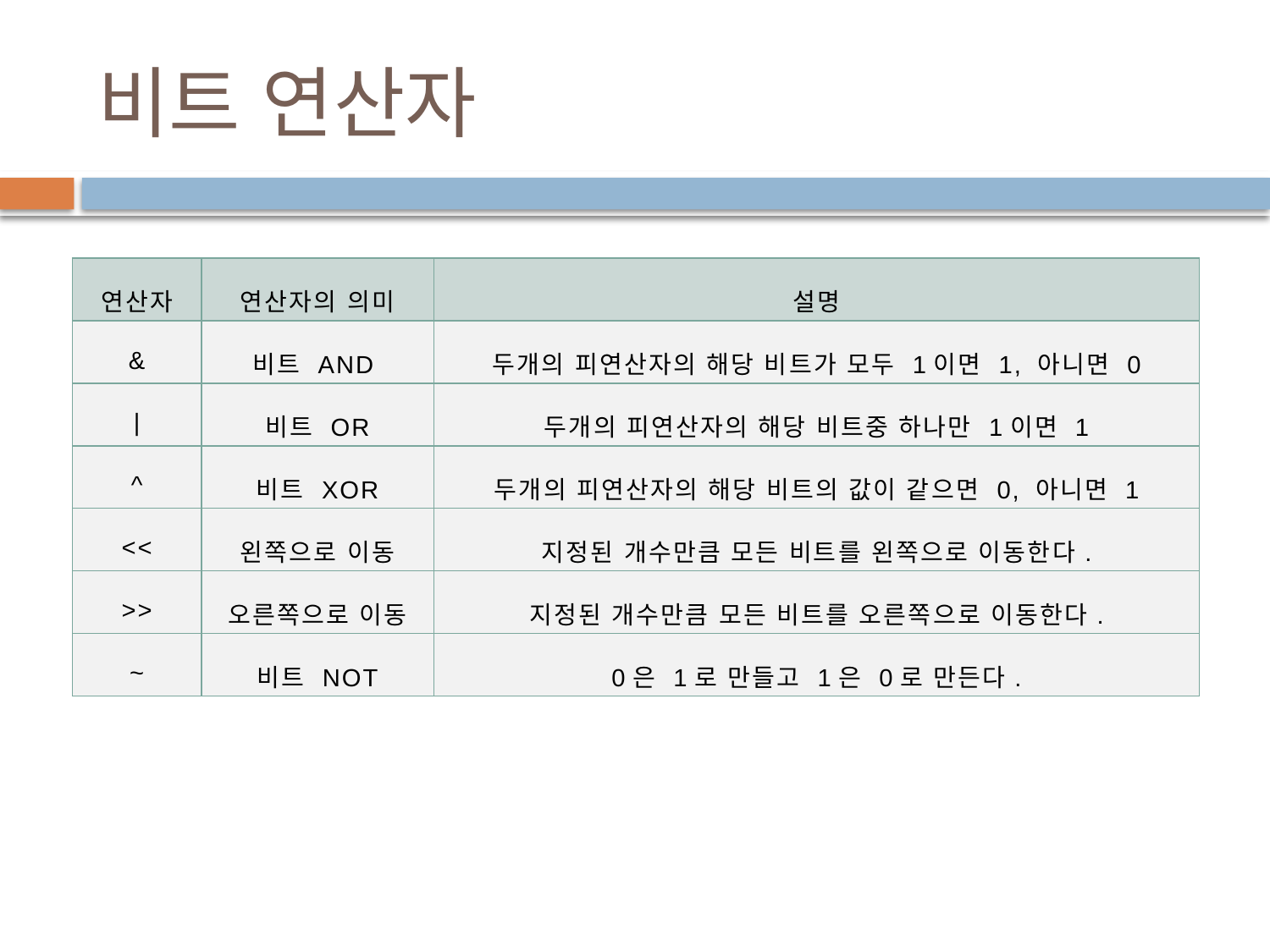

# 비트 연산자
| 연산자 | 연산자의 의미 | 설명 |
| --- | --- | --- |
| & | 비트 AND | 두개의 피연산자의 해당 비트가 모두 1이면 1, 아니면 0 |
| | | 비트 OR | 두개의 피연산자의 해당 비트중 하나만 1이면 1 |
| ^ | 비트 XOR | 두개의 피연산자의 해당 비트의 값이 같으면 0, 아니면 1 |
| << | 왼쪽으로 이동 | 지정된 개수만큼 모든 비트를 왼쪽으로 이동한다. |
| >> | 오른쪽으로 이동 | 지정된 개수만큼 모든 비트를 오른쪽으로 이동한다. |
| ~ | 비트 NOT | 0은 1로 만들고 1은 0로 만든다. |